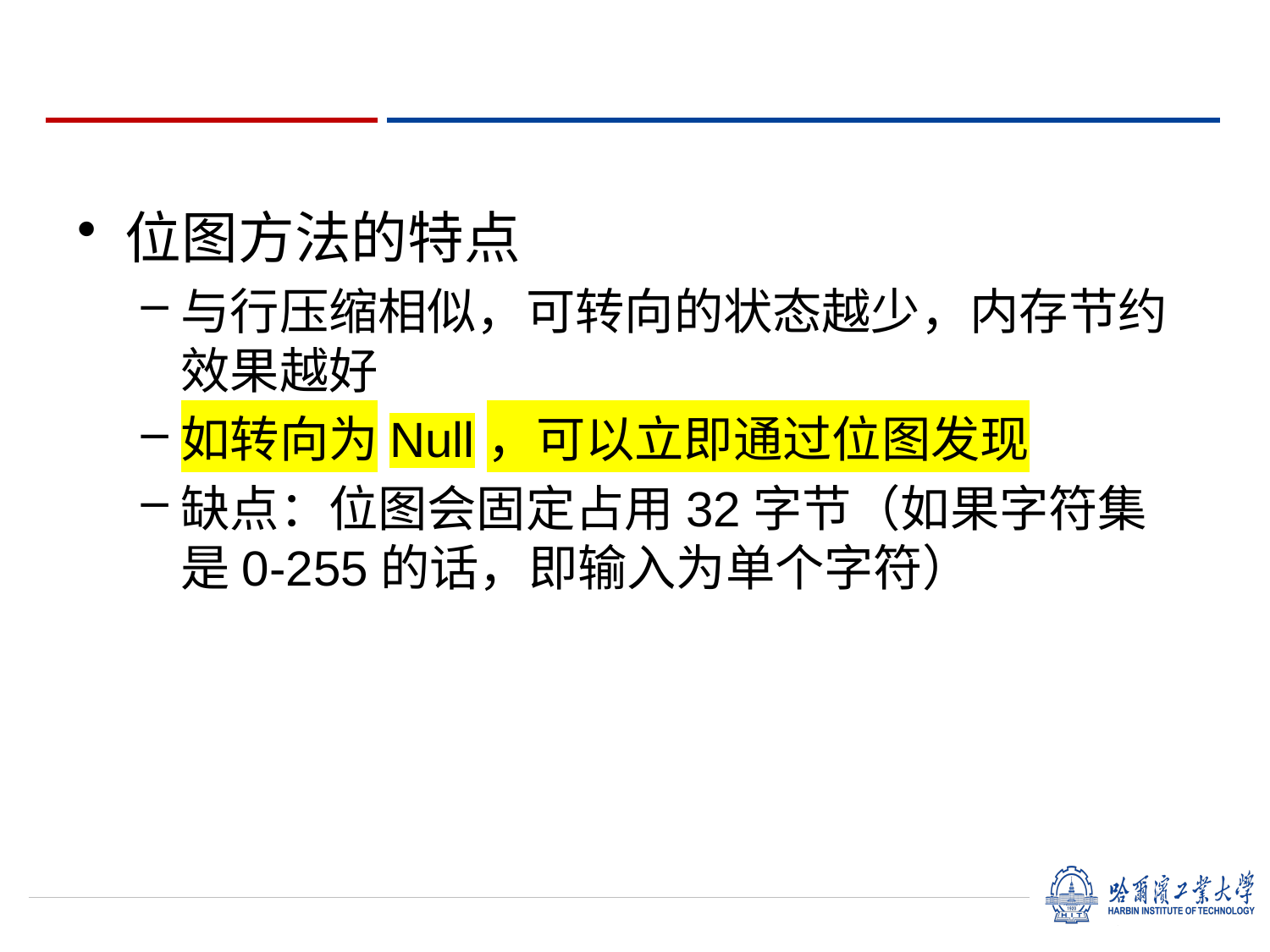

位图方法的特点
与行压缩相似，可转向的状态越少，内存节约效果越好
如转向为Null，可以立即通过位图发现
缺点：位图会固定占用32字节（如果字符集是0-255的话，即输入为单个字符）